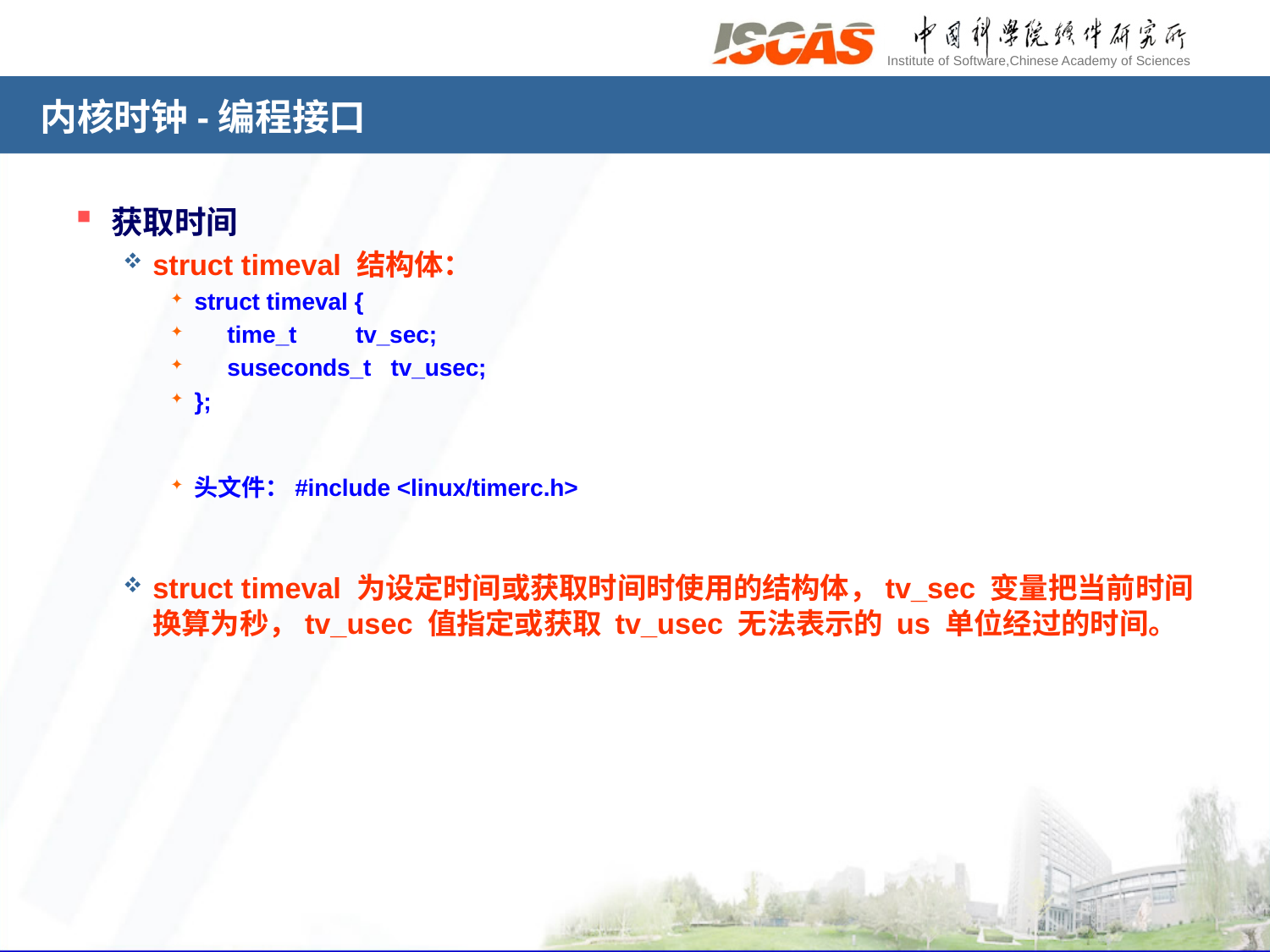

# 内核时钟-编程接口
获取时间
struct timeval 结构体：
struct timeval {
     time_t         tv_sec;
     suseconds_t   tv_usec;
};

头文件：#include <linux/timerc.h>

struct timeval 为设定时间或获取时间时使用的结构体，tv_sec 变量把当前时间换算为秒，tv_usec 值指定或获取 tv_usec 无法表示的 us 单位经过的时间。